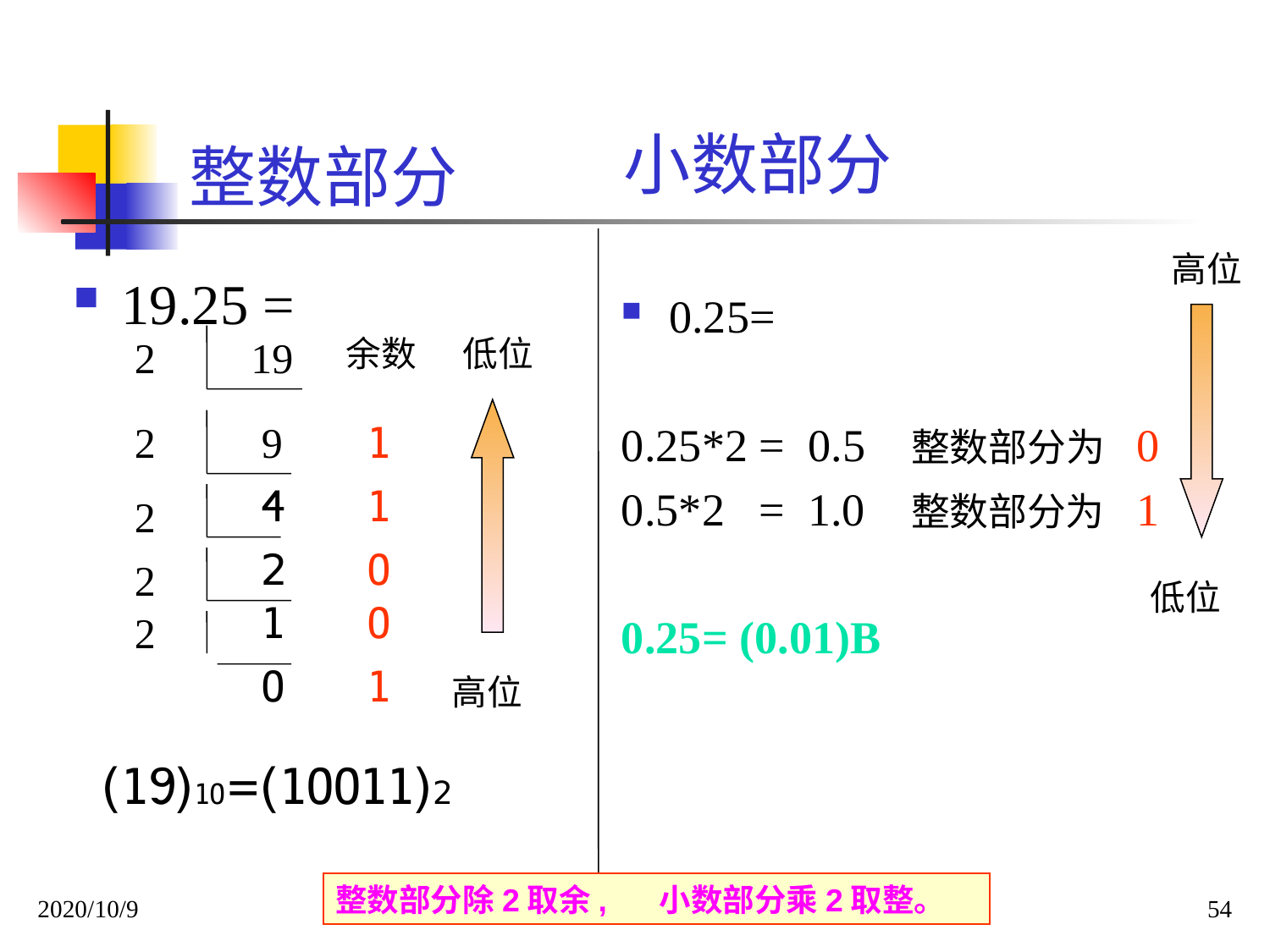

整数部分
小数部分

高位
19.25 =

0.25=

0.25*2 =  0.5   整数部分为  0
0.5*2   =  1.0   整数部分为  1

0.25= (0.01)B

2

19
余数
低位

2

 9

1

4
1
2

2
0
2

低位

1
0
2

0
1

高位

(19)10=(10011)2
2020/10/9
54
计算机文化基础 - 第一章 计算机的基础知识
整数部分除2取余,     小数部分乘2取整。